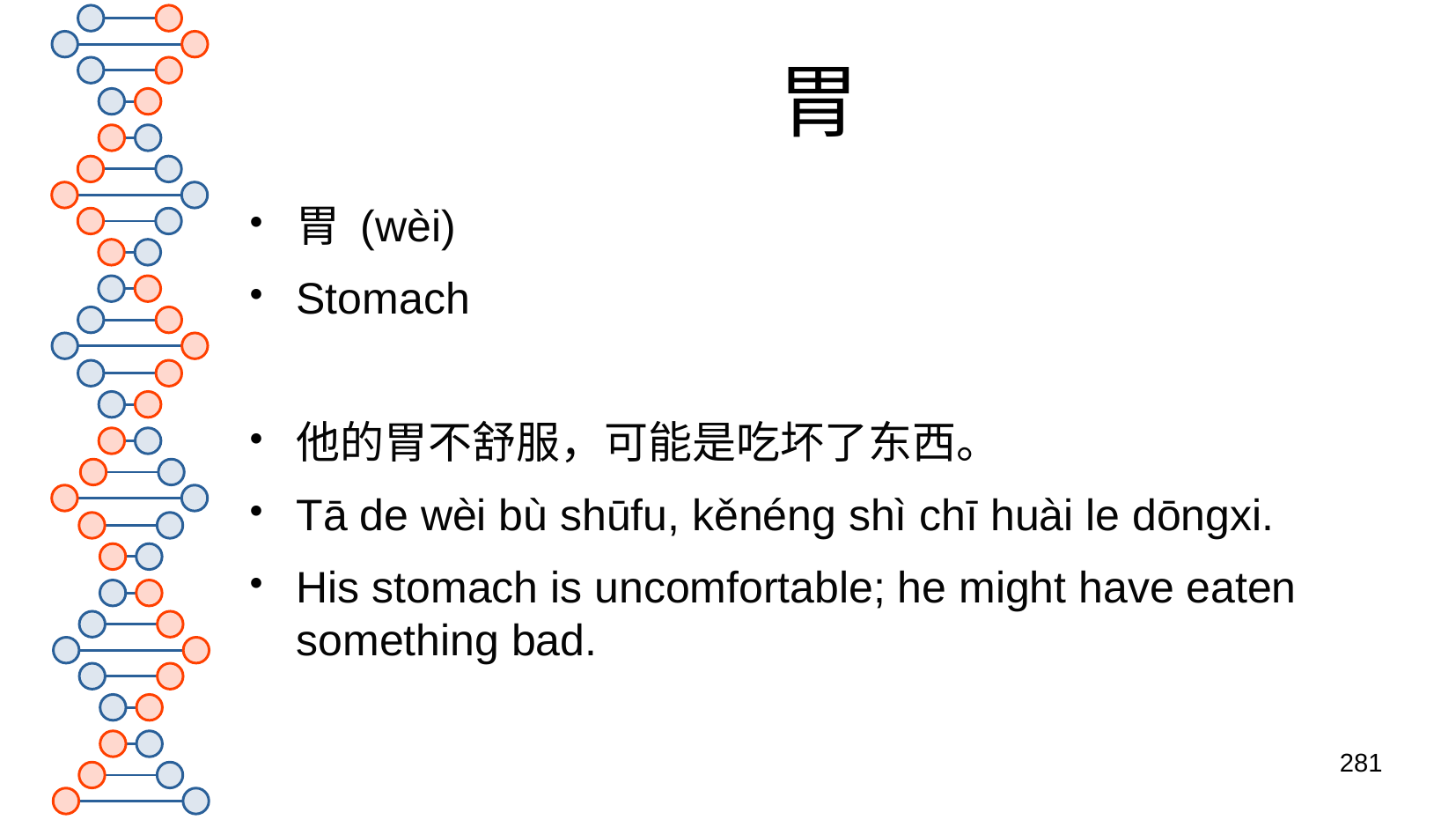

# 胃
胃 (wèi)
Stomach

他的胃不舒服，可能是吃坏了东西。
Tā de wèi bù shūfu, kěnéng shì chī huài le dōngxi.
His stomach is uncomfortable; he might have eaten something bad.

281